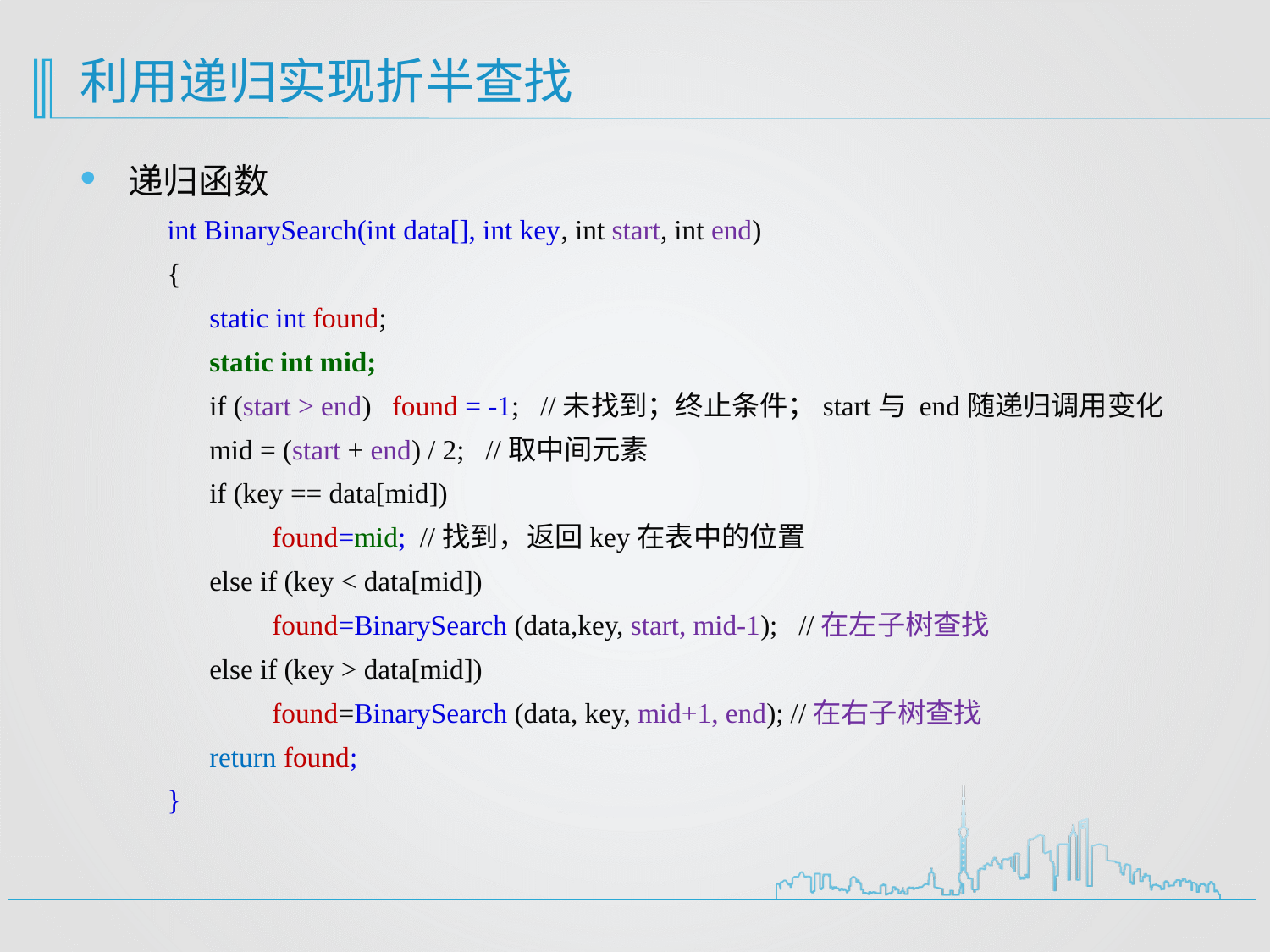

# 利用递归实现折半查找
递归函数
int BinarySearch(int data[], int key, int start, int end)
{
      static int found;
      static int mid;
      if (start > end)   found = -1;   //未找到；终止条件；start与 end随递归调用变化
      mid = (start + end) / 2;   //取中间元素
      if (key == data[mid])
               found=mid;  //找到，返回key在表中的位置
      else if (key < data[mid])
               found=BinarySearch (data,key, start, mid-1);   //在左子树查找
      else if (key > data[mid])
               found=BinarySearch (data, key, mid+1, end); //在右子树查找
      return found;
}